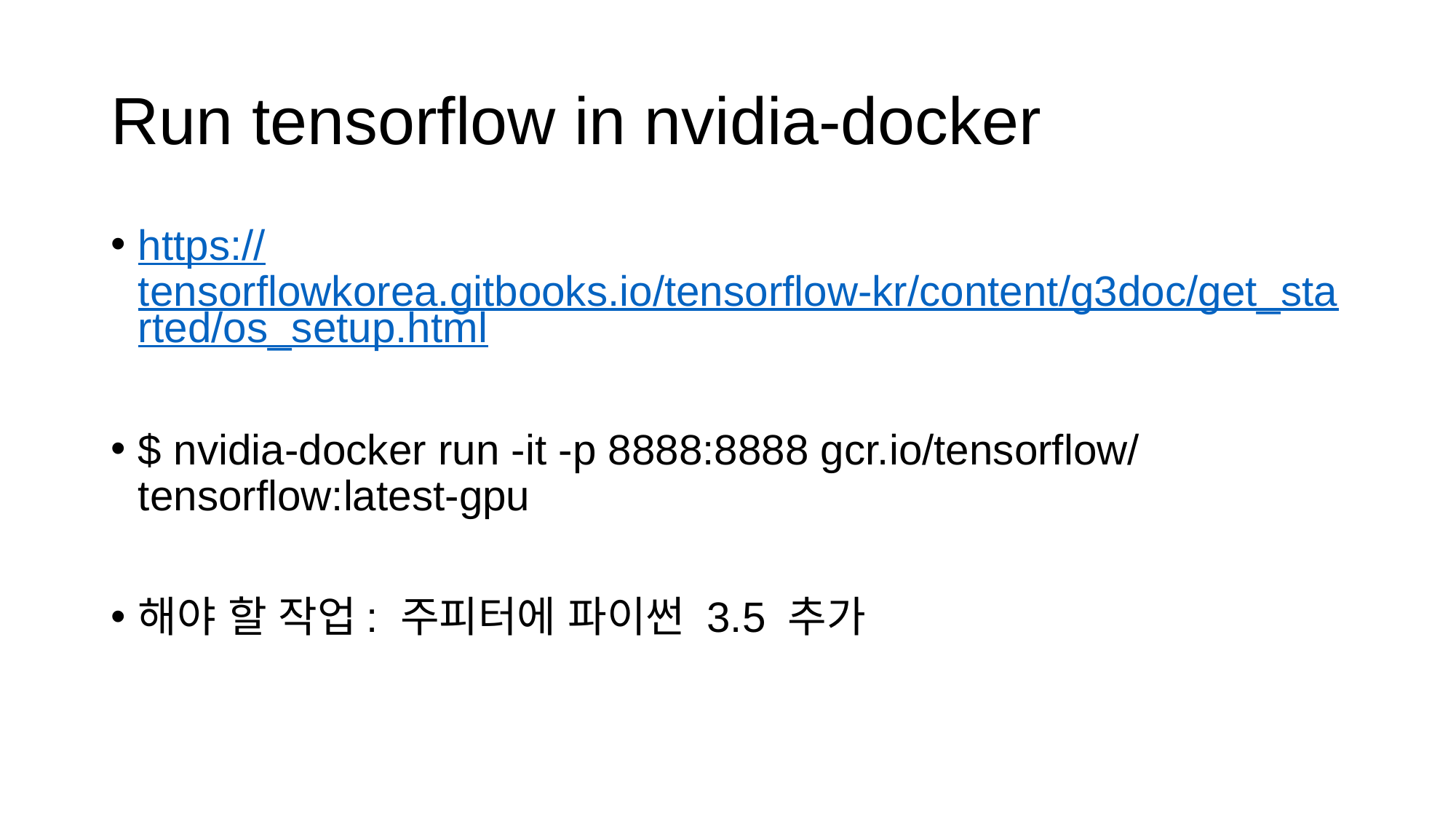

# Run tensorflow in nvidia-docker
https://tensorflowkorea.gitbooks.io/tensorflow-kr/content/g3doc/get_started/os_setup.html

$ nvidia-docker run -it -p 8888:8888 gcr.io/tensorflow/tensorflow:latest-gpu

해야 할 작업: 주피터에 파이썬 3.5 추가